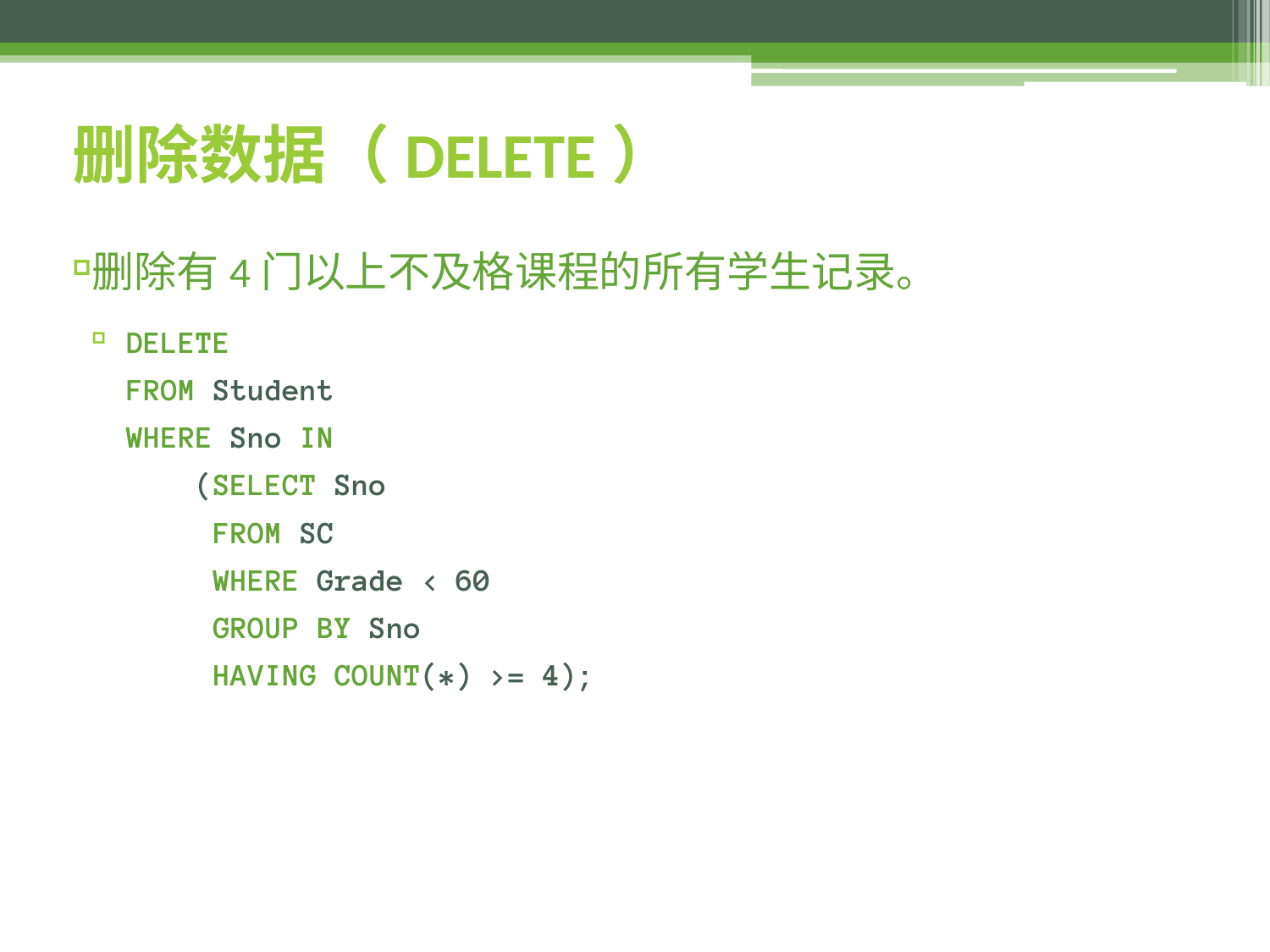

# 删除数据（DELETE）
删除有4门以上不及格课程的所有学生记录。
DELETE
FROM Student
WHERE Sno IN
    (SELECT Sno
     FROM SC
     WHERE Grade < 60
     GROUP BY Sno
     HAVING COUNT(*) >= 4);